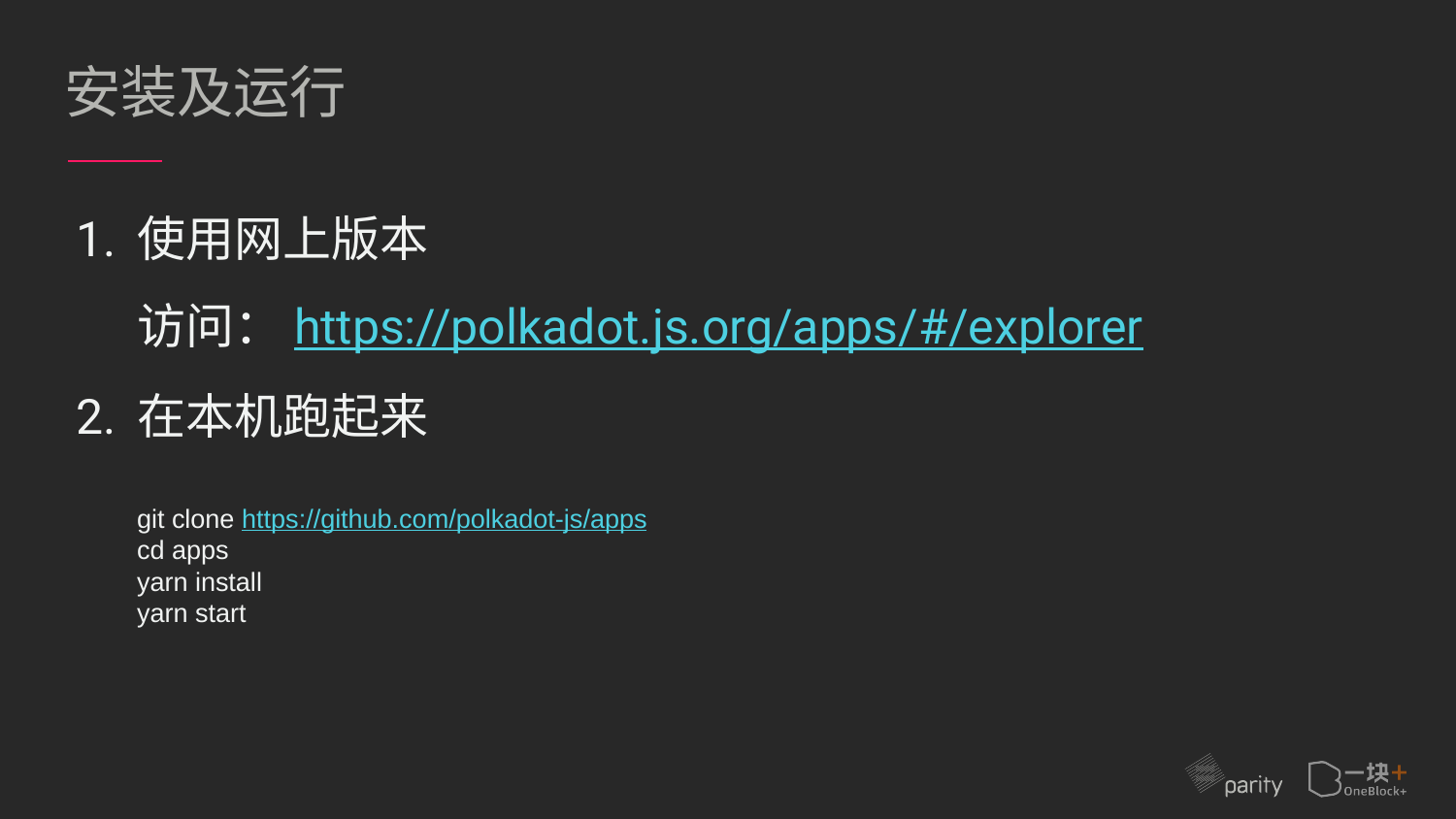

# 安装及运行
使用网上版本
访问：https://polkadot.js.org/apps/#/explorer
在本机跑起来
git clone https://github.com/polkadot-js/apps
cd apps
yarn install
yarn start